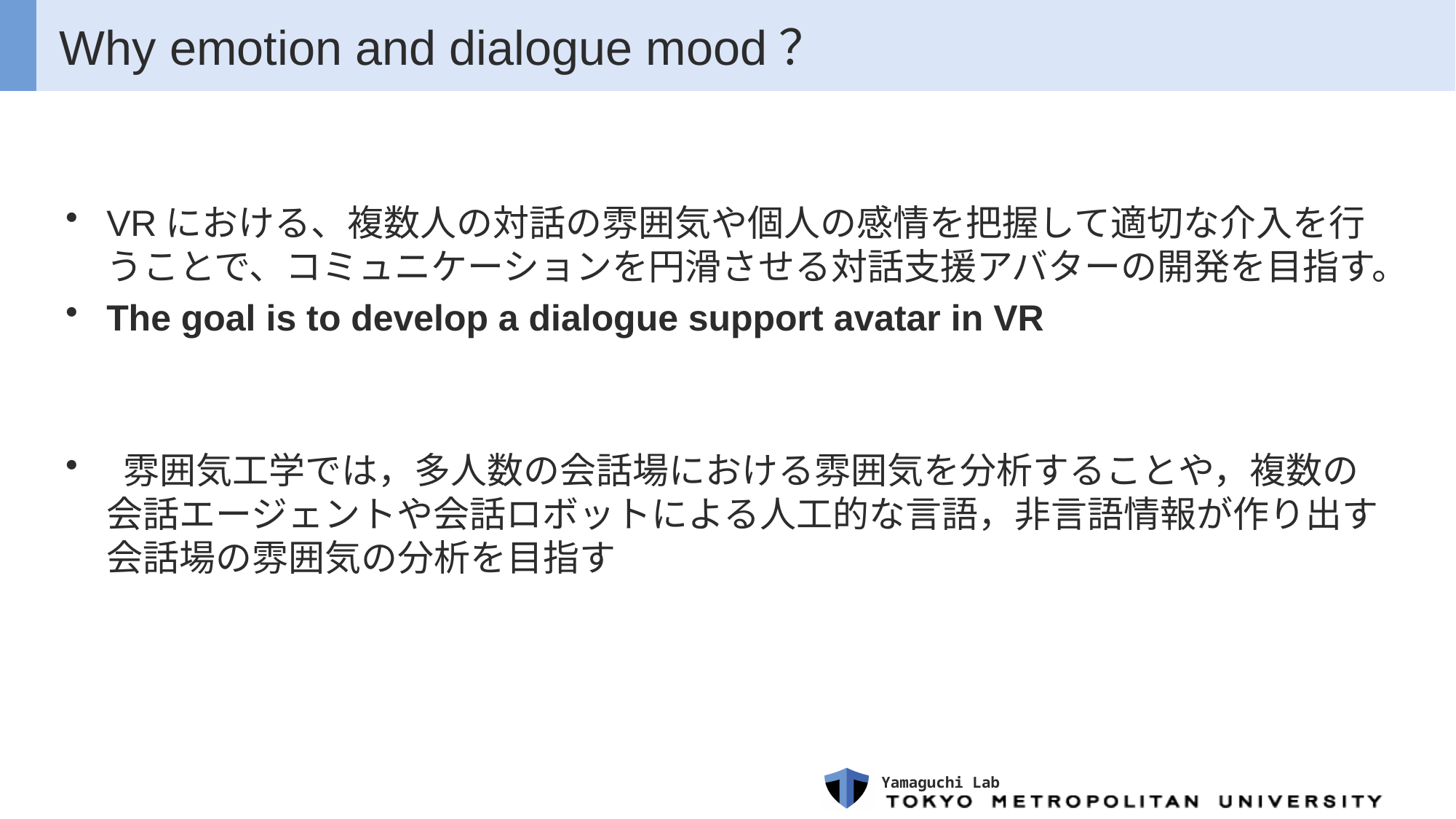

# Why emotion and dialogue mood？

VRにおける、複数人の対話の雰囲気や個人の感情を把握して適切な介入を行うことで、コミュニケーションを円滑させる対話支援アバターの開発を目指す。
The goal is to develop a dialogue support avatar in VR

 雰囲気工学では，多人数の会話場における雰囲気を分析することや，複数の会話エージェントや会話ロボットによる人工的な言語，非言語情報が作り出す会話場の雰囲気の分析を目指す
17